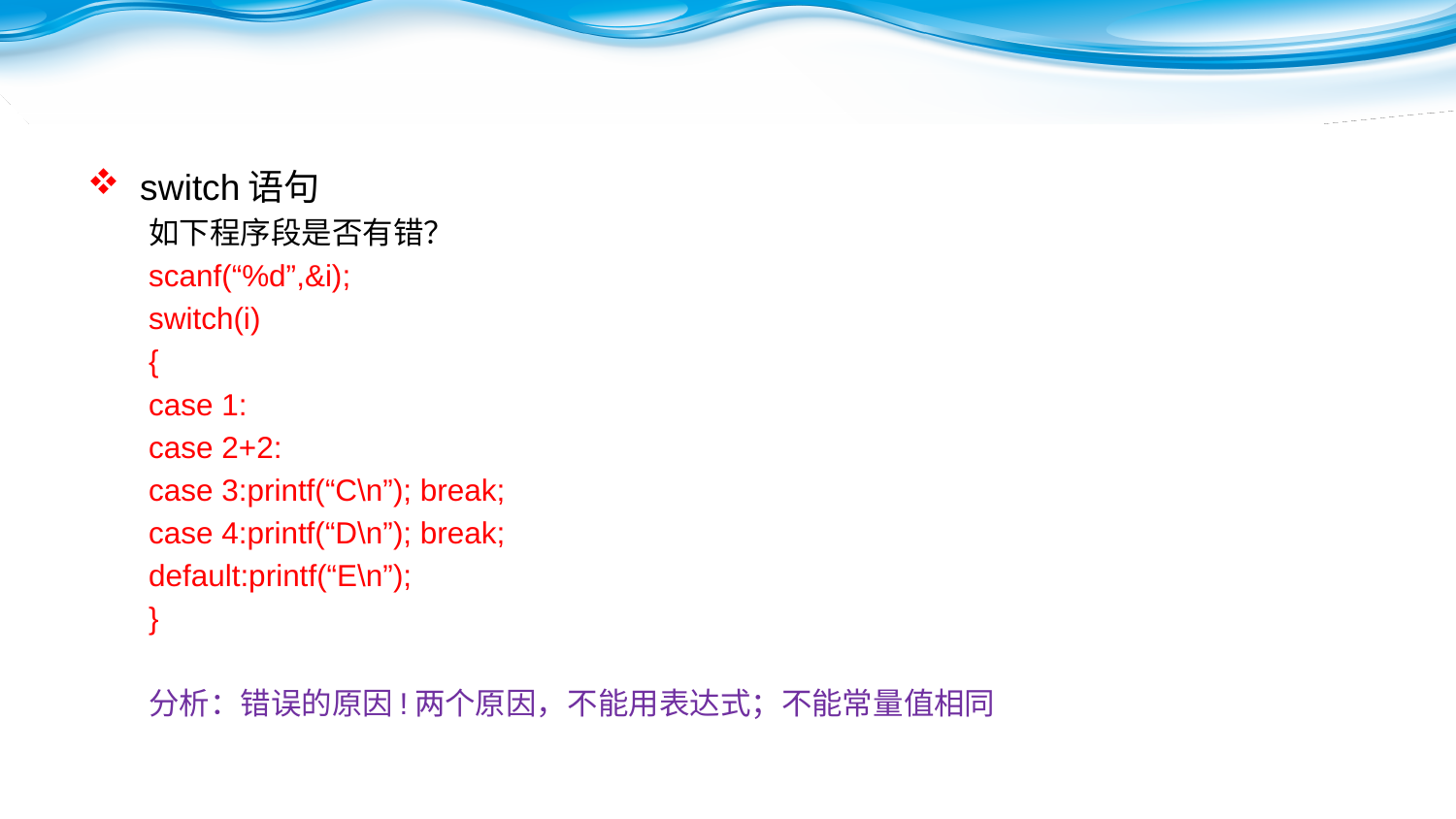

switch语句
如下程序段是否有错？
scanf(“%d”,&i);
switch(i)
{
case 1:
case 2+2:
case 3:printf(“C\n”); break;
case 4:printf(“D\n”); break;
default:printf(“E\n”);
}

分析：错误的原因!两个原因，不能用表达式；不能常量值相同